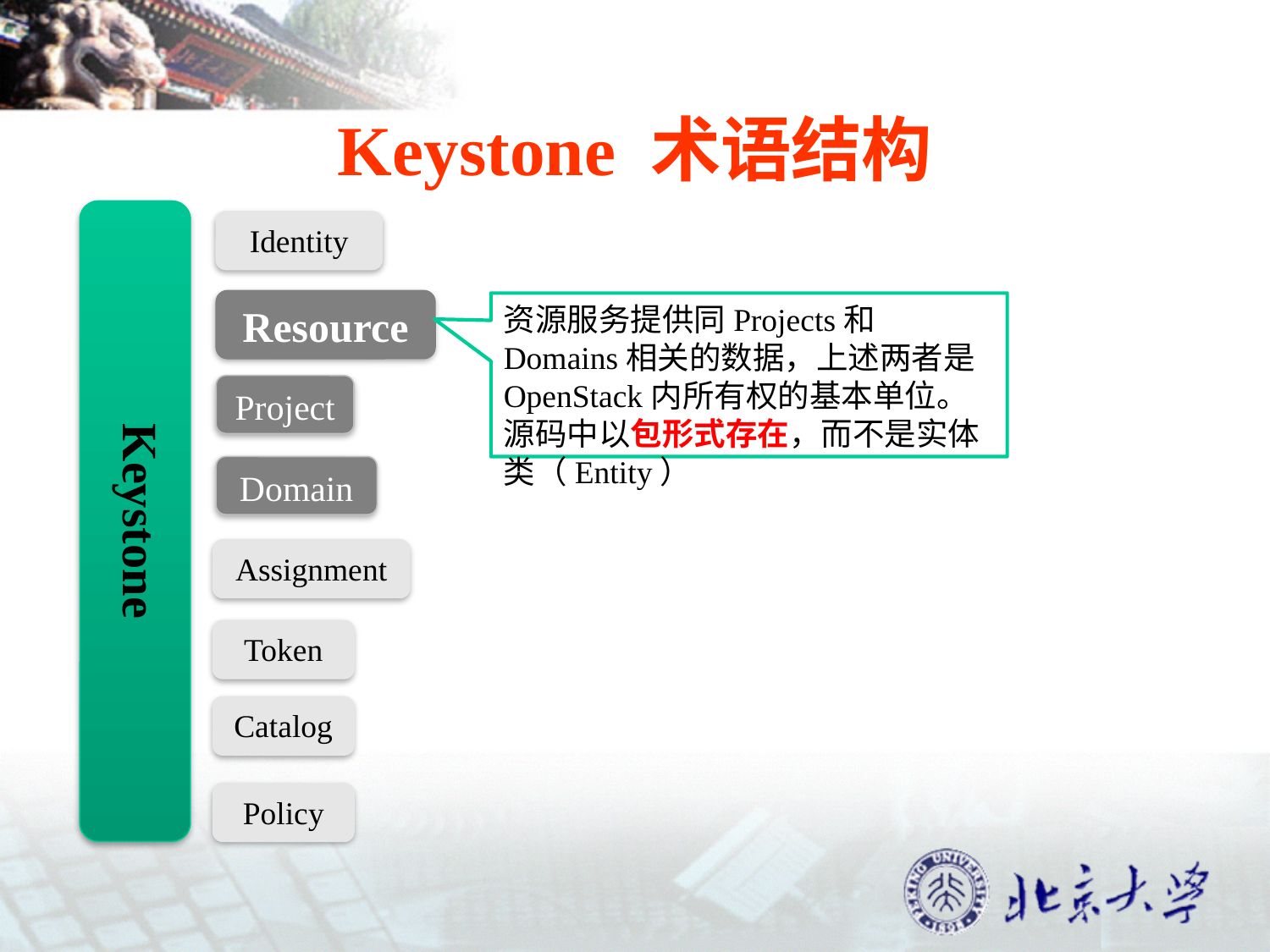

# Keystone 术语结构
Keystone
Identity
Resource
资源服务提供同Projects和Domains相关的数据，上述两者是OpenStack内所有权的基本单位。源码中以包形式存在，而不是实体类（Entity）
Project
Domain
Assignment
Token
Catalog
Policy